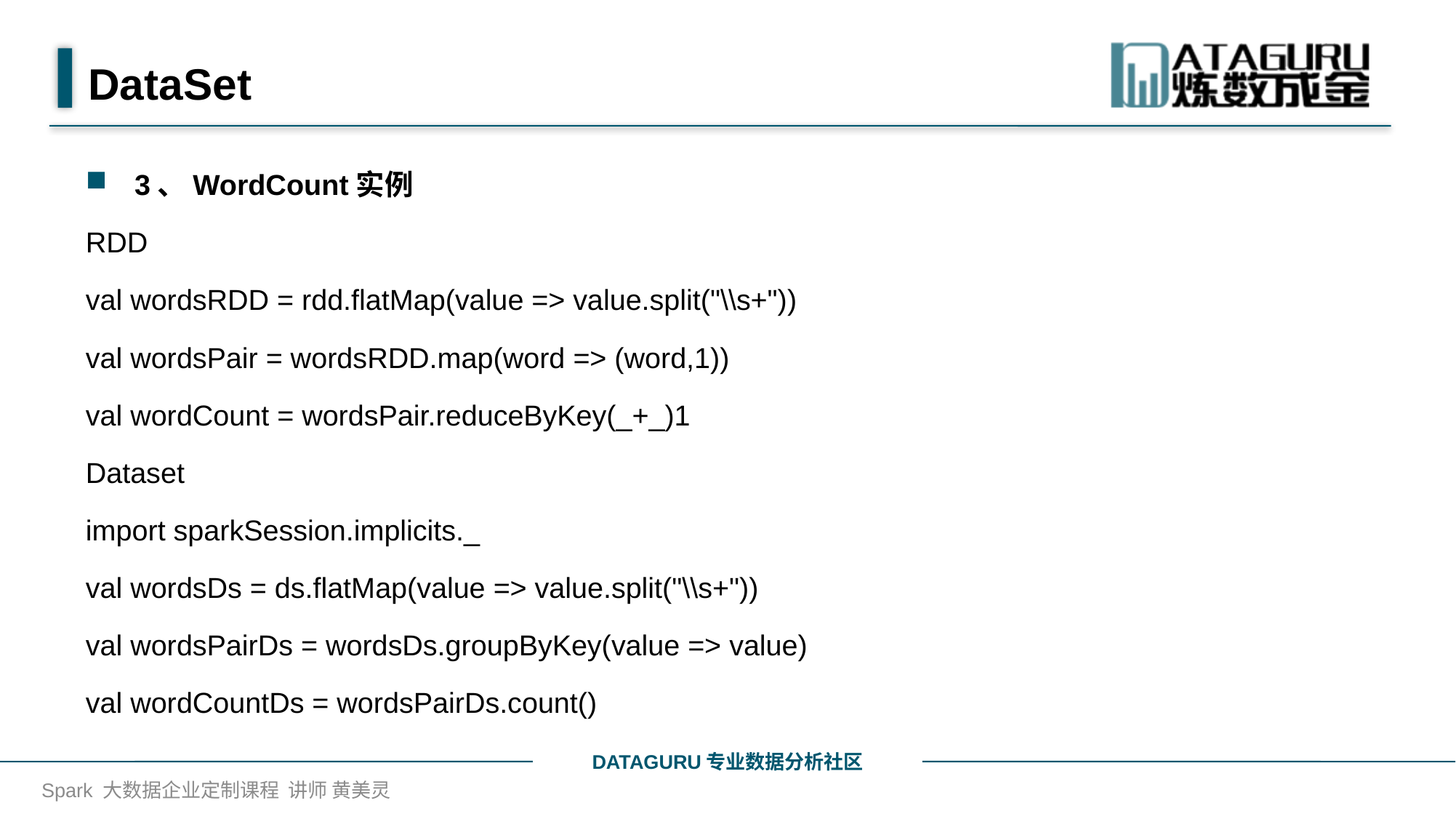

# DataSet
3、WordCount实例
RDD
val wordsRDD = rdd.flatMap(value => value.split("\\s+"))
val wordsPair = wordsRDD.map(word => (word,1))
val wordCount = wordsPair.reduceByKey(_+_)1
Dataset
import sparkSession.implicits._
val wordsDs = ds.flatMap(value => value.split("\\s+"))
val wordsPairDs = wordsDs.groupByKey(value => value)
val wordCountDs = wordsPairDs.count()